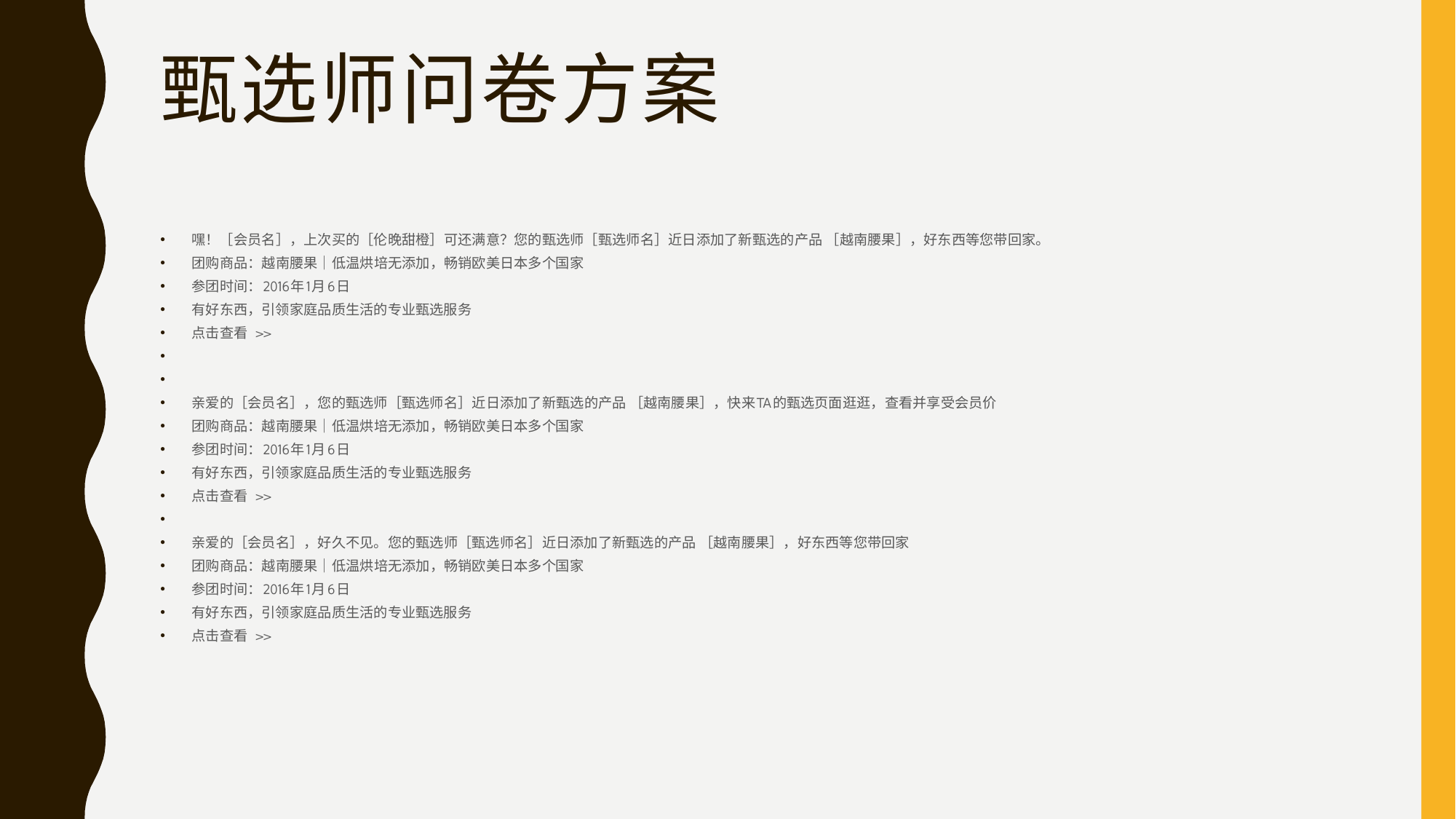

# 甄选师问卷方案
嘿！［会员名］，上次买的［伦晚甜橙］可还满意？您的甄选师［甄选师名］近日添加了新甄选的产品 ［越南腰果］，好东西等您带回家。
团购商品：越南腰果｜低温烘培无添加，畅销欧美日本多个国家
参团时间：2016年1月6日
有好东西，引领家庭品质生活的专业甄选服务
点击查看  >>

亲爱的［会员名］，您的甄选师［甄选师名］近日添加了新甄选的产品 ［越南腰果］，快来TA的甄选页面逛逛，查看并享受会员价
团购商品：越南腰果｜低温烘培无添加，畅销欧美日本多个国家
参团时间：2016年1月6日
有好东西，引领家庭品质生活的专业甄选服务
点击查看  >>

亲爱的［会员名］，好久不见。您的甄选师［甄选师名］近日添加了新甄选的产品 ［越南腰果］，好东西等您带回家
团购商品：越南腰果｜低温烘培无添加，畅销欧美日本多个国家
参团时间：2016年1月6日
有好东西，引领家庭品质生活的专业甄选服务
点击查看  >>